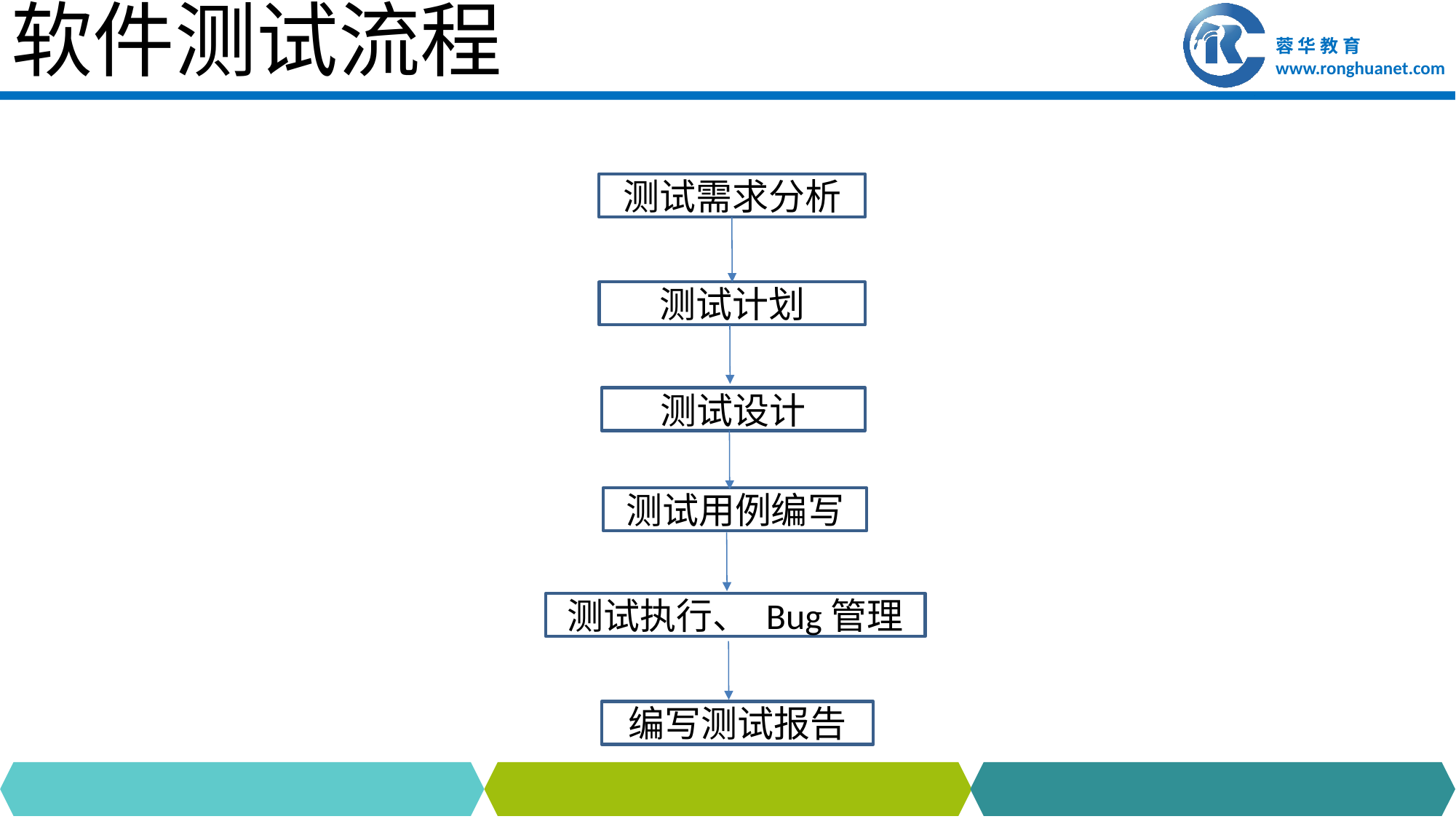

# 软件测试流程
测试需求分析
测试计划
测试设计
测试用例编写
测试执行、 Bug管理
编写测试报告